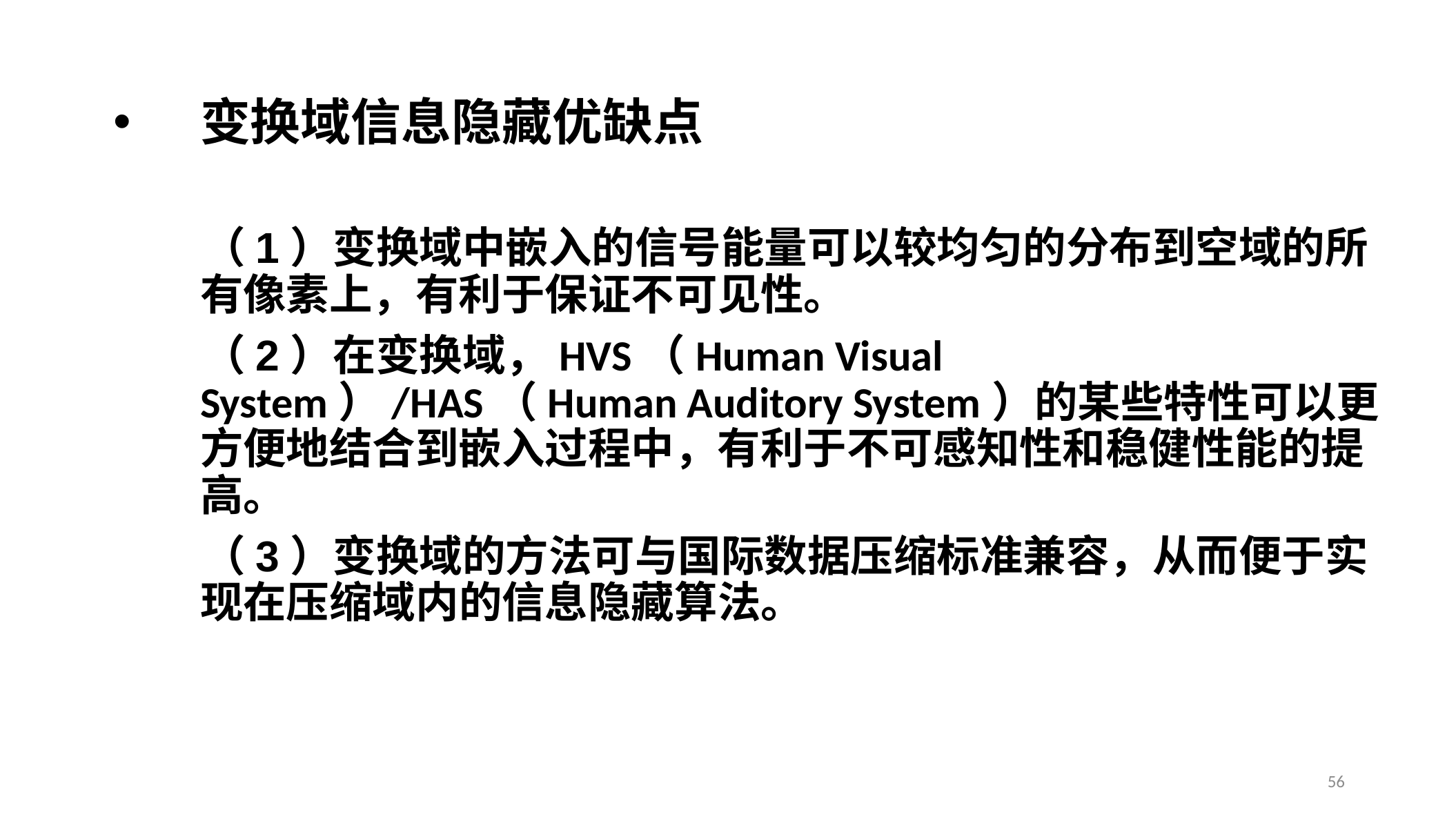

变换域信息隐藏优缺点

        （1）变换域中嵌入的信号能量可以较均匀的分布到空域的所有像素上，有利于保证不可见性。
        （2）在变换域，HVS（Human Visual System）/HAS（Human Auditory System）的某些特性可以更方便地结合到嵌入过程中，有利于不可感知性和稳健性能的提高。
        （3）变换域的方法可与国际数据压缩标准兼容，从而便于实现在压缩域内的信息隐藏算法。

56